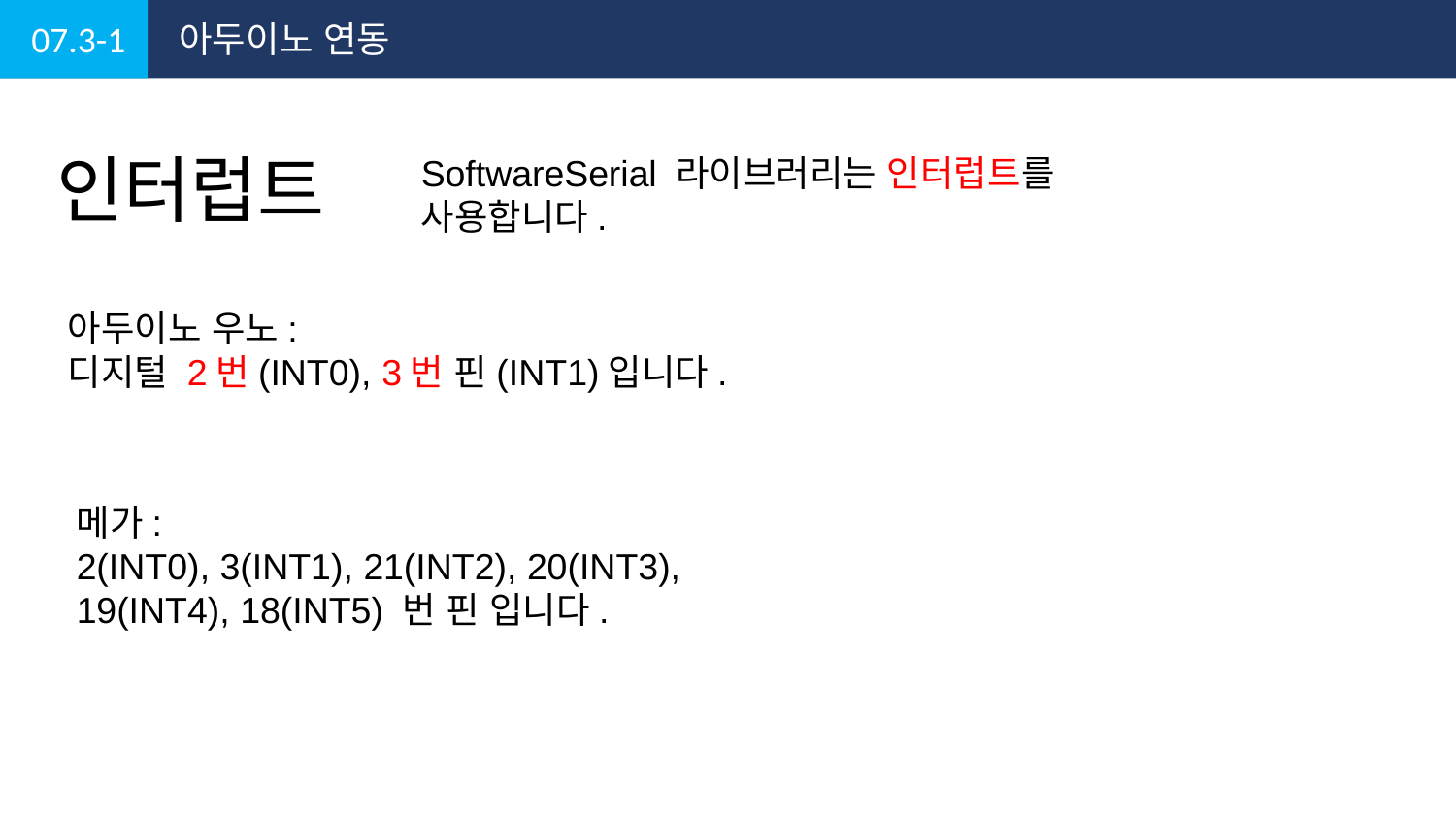

07.3-1
아두이노 연동
인터럽트
SoftwareSerial 라이브러리는 인터럽트를 사용합니다.
아두이노 우노:
디지털 2번(INT0), 3번 핀(INT1)입니다.
메가:
2(INT0), 3(INT1), 21(INT2), 20(INT3), 19(INT4), 18(INT5) 번 핀 입니다.